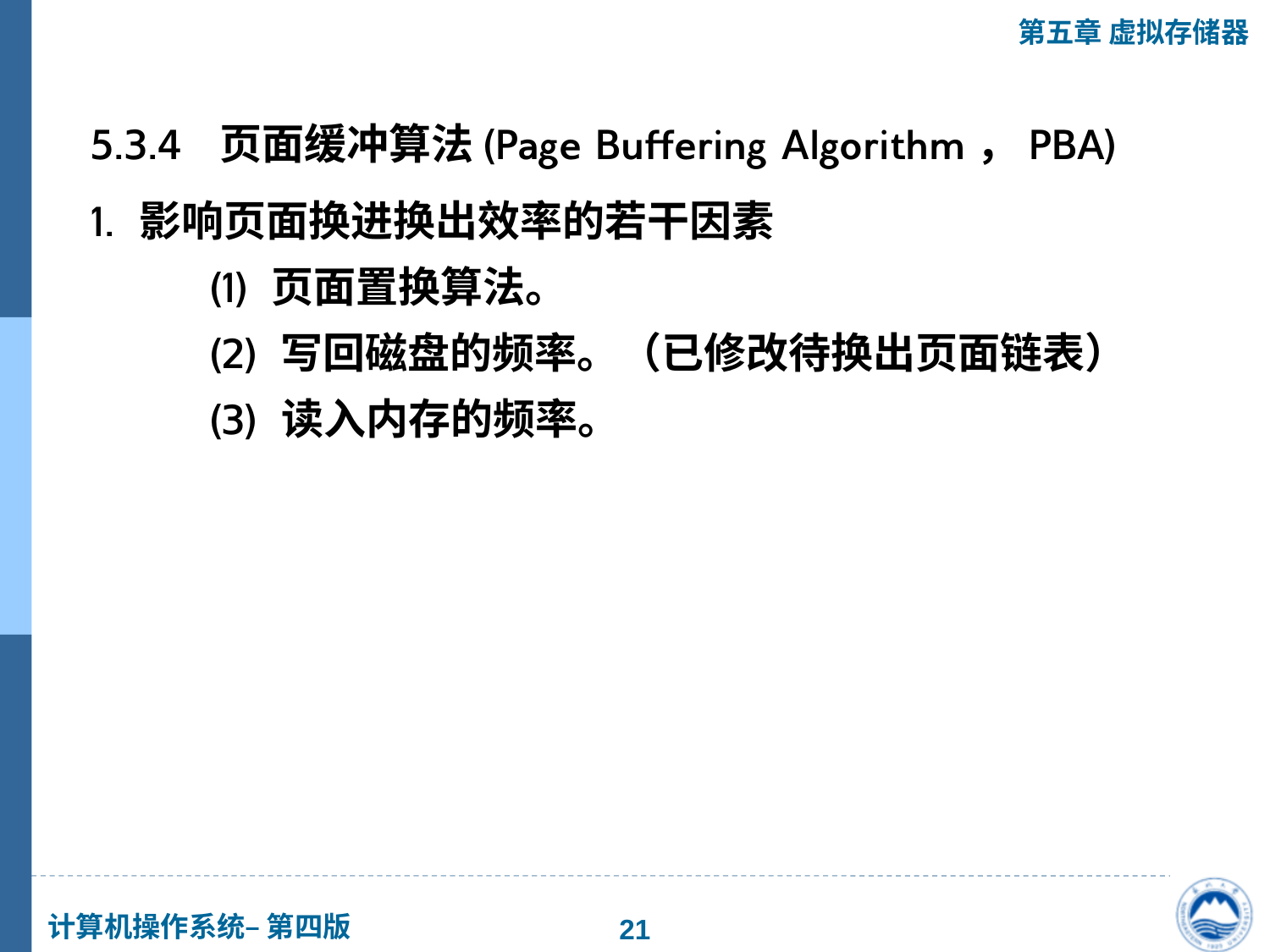

5.3.4  页面缓冲算法(Page Buffering Algorithm，PBA)
 1. 影响页面换进换出效率的若干因素
　　(1) 页面置换算法。
　　(2) 写回磁盘的频率。（已修改待换出页面链表）
　　(3) 读入内存的频率。